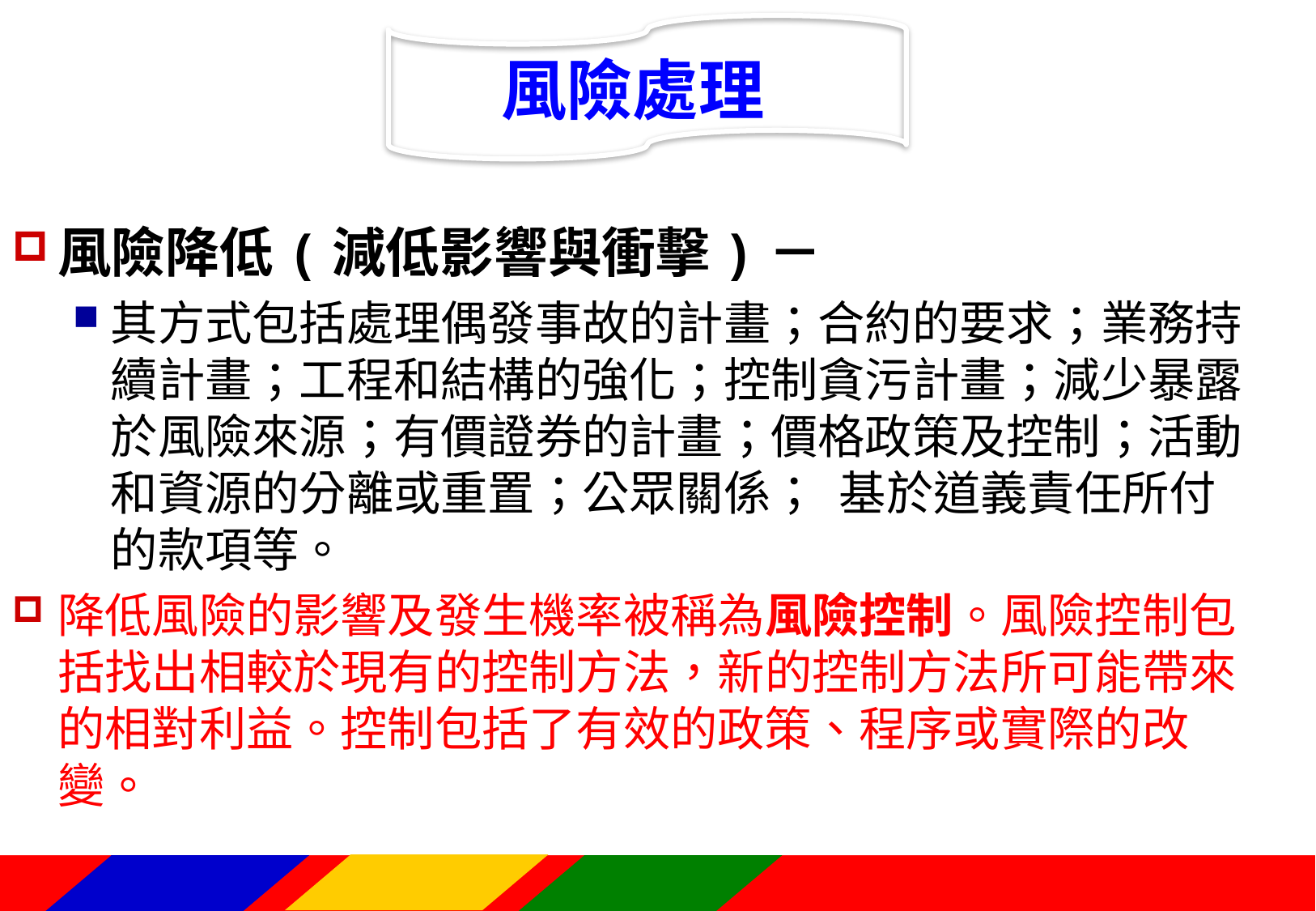

風險處理
風險降低(減低影響與衝擊)－
其方式包括處理偶發事故的計畫；合約的要求；業務持續計畫；工程和結構的強化；控制貪污計畫；減少暴露於風險來源；有價證券的計畫；價格政策及控制；活動和資源的分離或重置；公眾關係；	基於道義責任所付的款項等。
降低風險的影響及發生機率被稱為風險控制。風險控制包括找出相較於現有的控制方法，新的控制方法所可能帶來的相對利益。控制包括了有效的政策、程序或實際的改變。

79